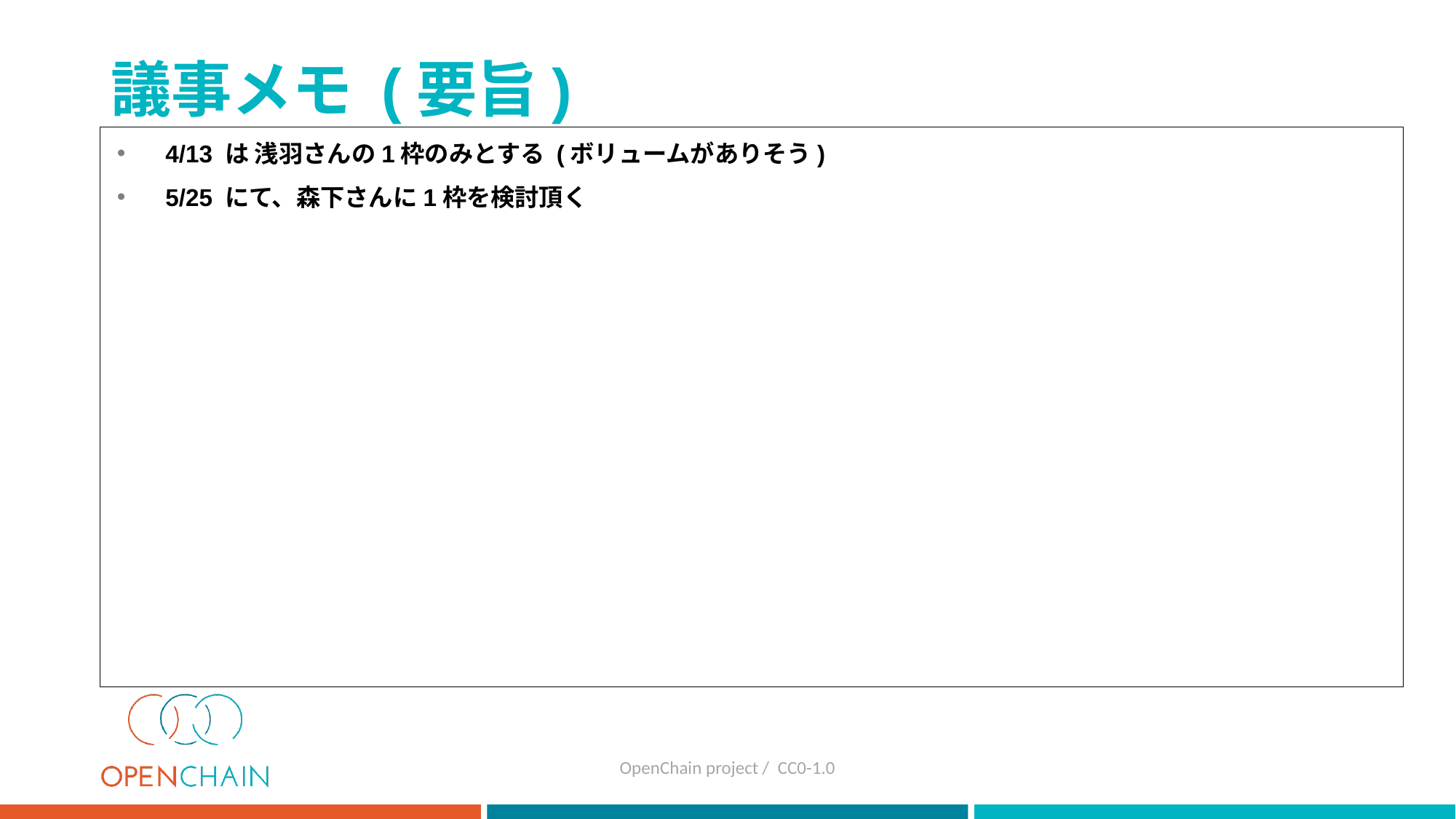

# 議事メモ (要旨)
4/13 は 浅羽さんの1枠のみとする (ボリュームがありそう)
5/25 にて、森下さんに1枠を検討頂く
OpenChain project /  CC0-1.0